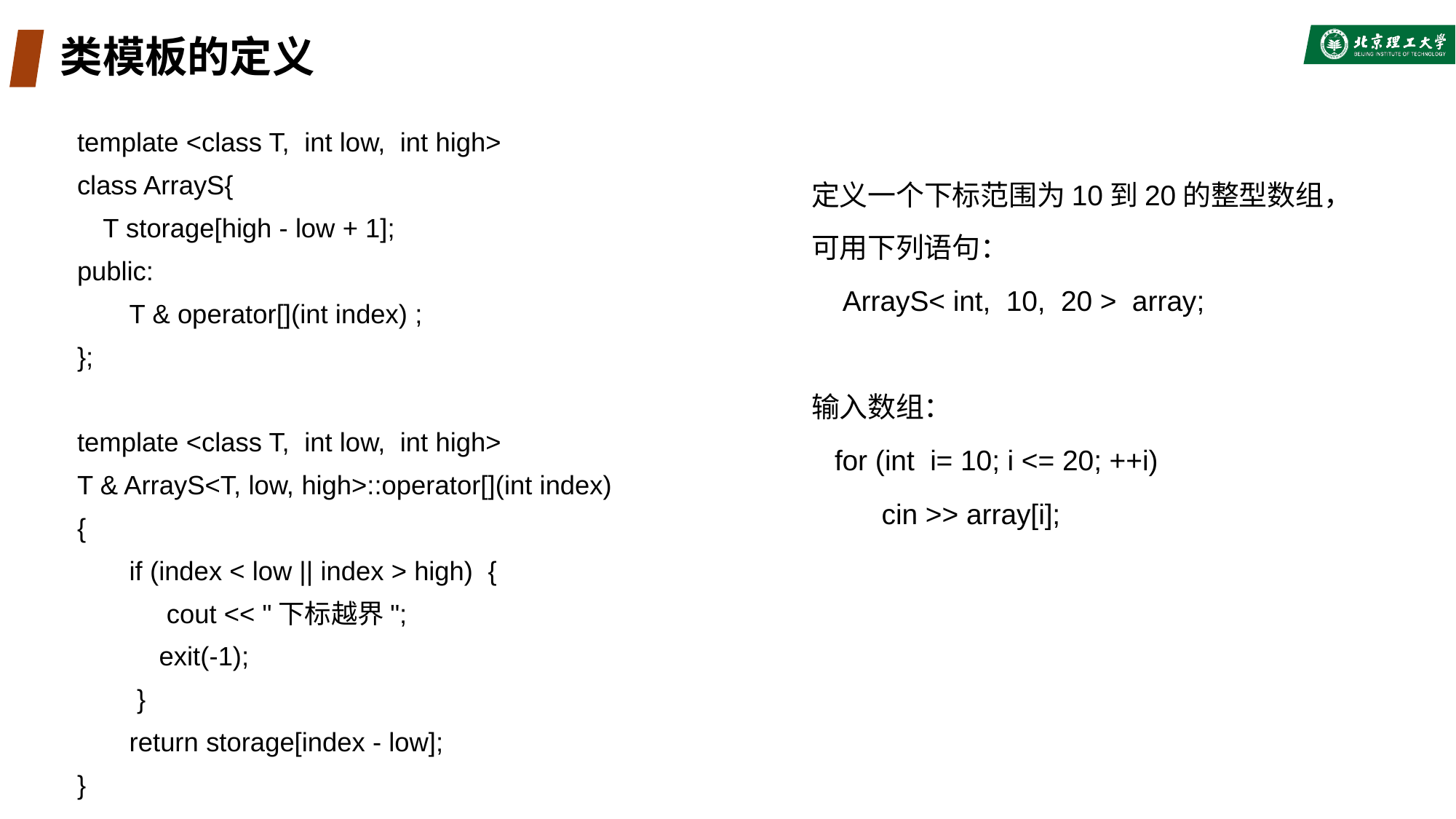

# 类模板的定义
template <class T,  int low,  int high>
class ArrayS{
	T storage[high - low + 1];
public:
       T & operator[](int index) ;
};

template <class T,  int low,  int high>
T & ArrayS<T, low, high>::operator[](int index)
{
       if (index < low || index > high)  {
            cout << "下标越界";
           exit(-1);
        }
       return storage[index - low];
}
定义一个下标范围为10到20的整型数组，
可用下列语句：
    ArrayS< int,  10,  20 >  array;

输入数组：
   for (int  i= 10; i <= 20; ++i)
         cin >> array[i];